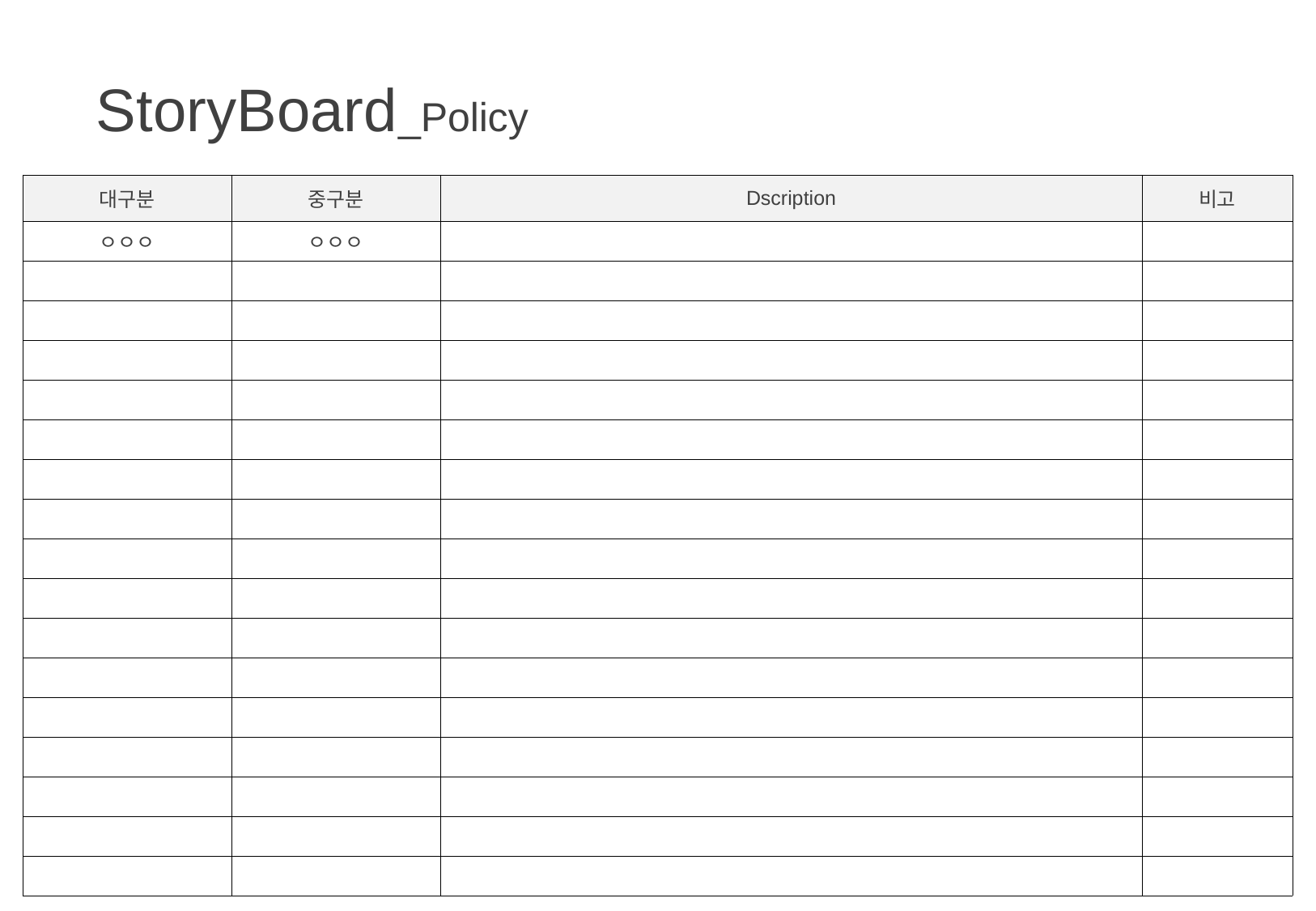

StoryBoard_Policy
| 대구분 | 중구분 | Dscription | 비고 |
| --- | --- | --- | --- |
| ㅇㅇㅇ | ㅇㅇㅇ |  |  |
|  |  |  |  |
|  |  |  |  |
|  |  |  |  |
|  |  |  |  |
|  |  |  |  |
|  |  |  |  |
|  |  |  |  |
|  |  |  |  |
|  |  |  |  |
|  |  |  |  |
|  |  |  |  |
|  |  |  |  |
|  |  |  |  |
|  |  |  |  |
|  |  |  |  |
|  |  |  |  |